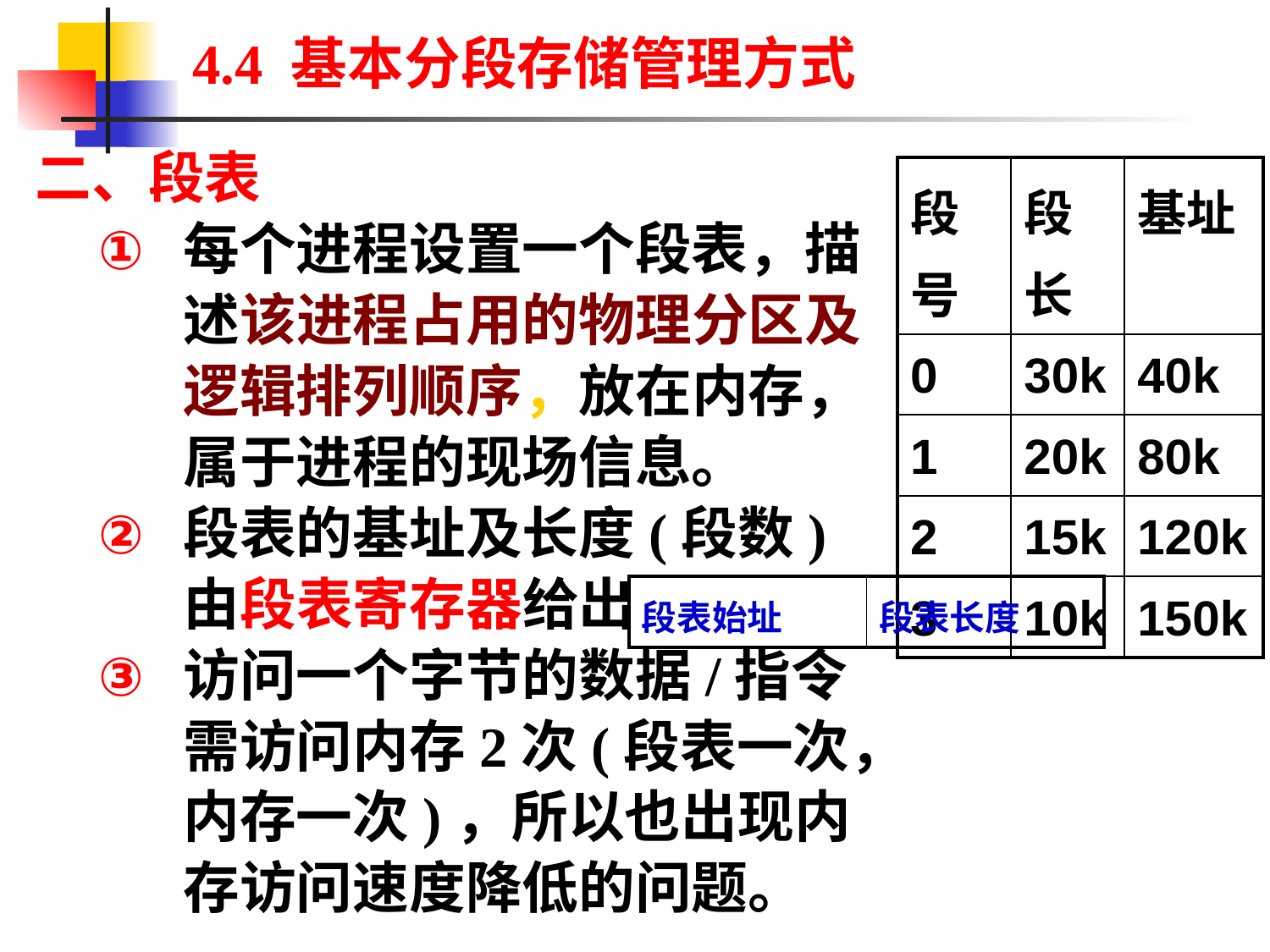

# 4.4 基本分段存储管理方式
二、段表
每个进程设置一个段表，描述该进程占用的物理分区及逻辑排列顺序，放在内存，属于进程的现场信息。
段表的基址及长度(段数)由段表寄存器给出
访问一个字节的数据/指令需访问内存2次(段表一次，内存一次)，所以也出现内存访问速度降低的问题。
| 段号 | 段长 | 基址 |
| --- | --- | --- |
| 0 | 30k | 40k |
| 1 | 20k | 80k |
| 2 | 15k | 120k |
| 3 | 10k | 150k |
| 段表始址 | 段表长度 |
| --- | --- |